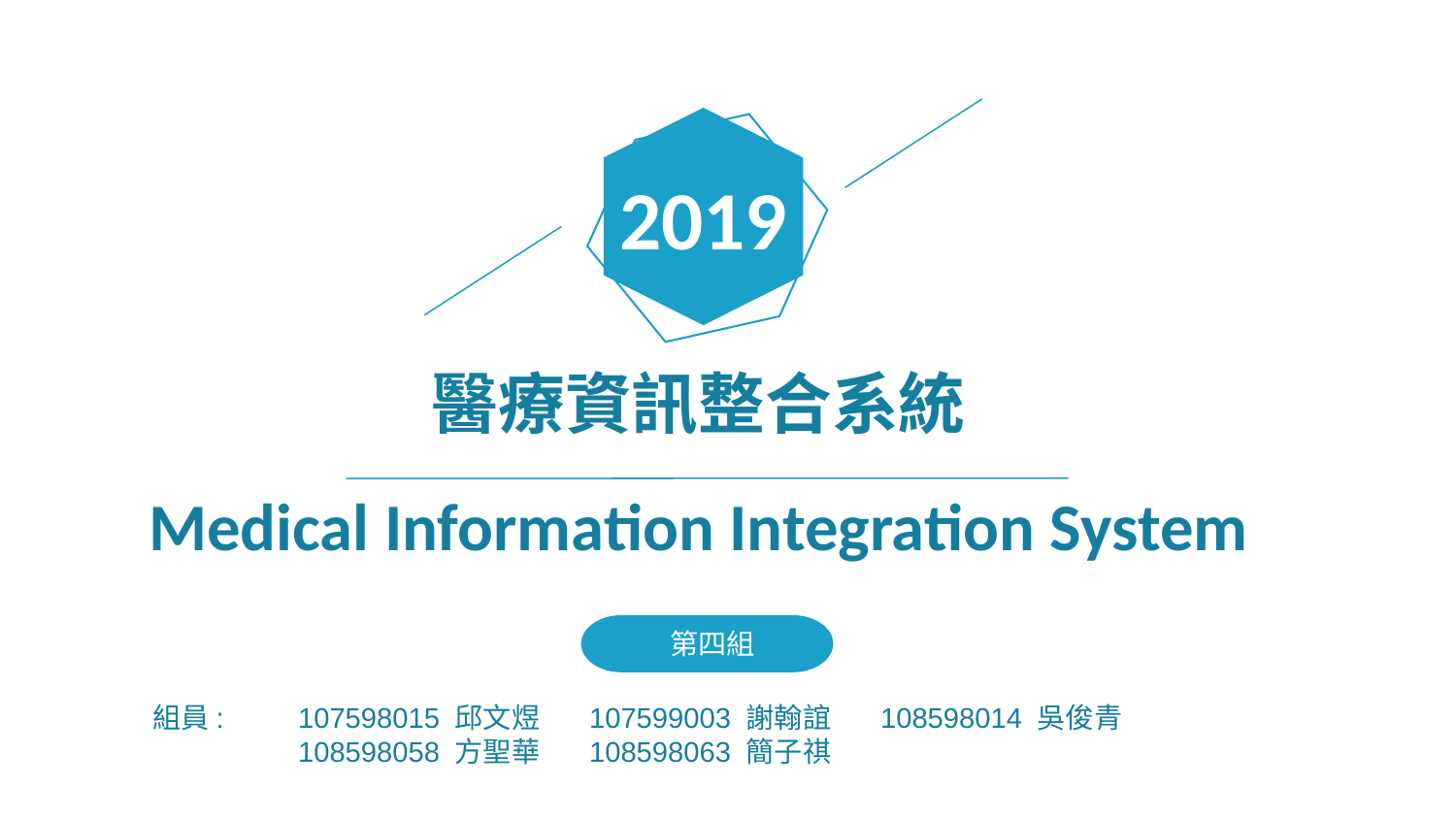

2019
醫療資訊整合系統
Medical Information Integration System

第四組
組員:	107598015 邱文煜	107599003 謝翰誼	108598014 吳俊青
	108598058 方聖華	108598063 簡子祺